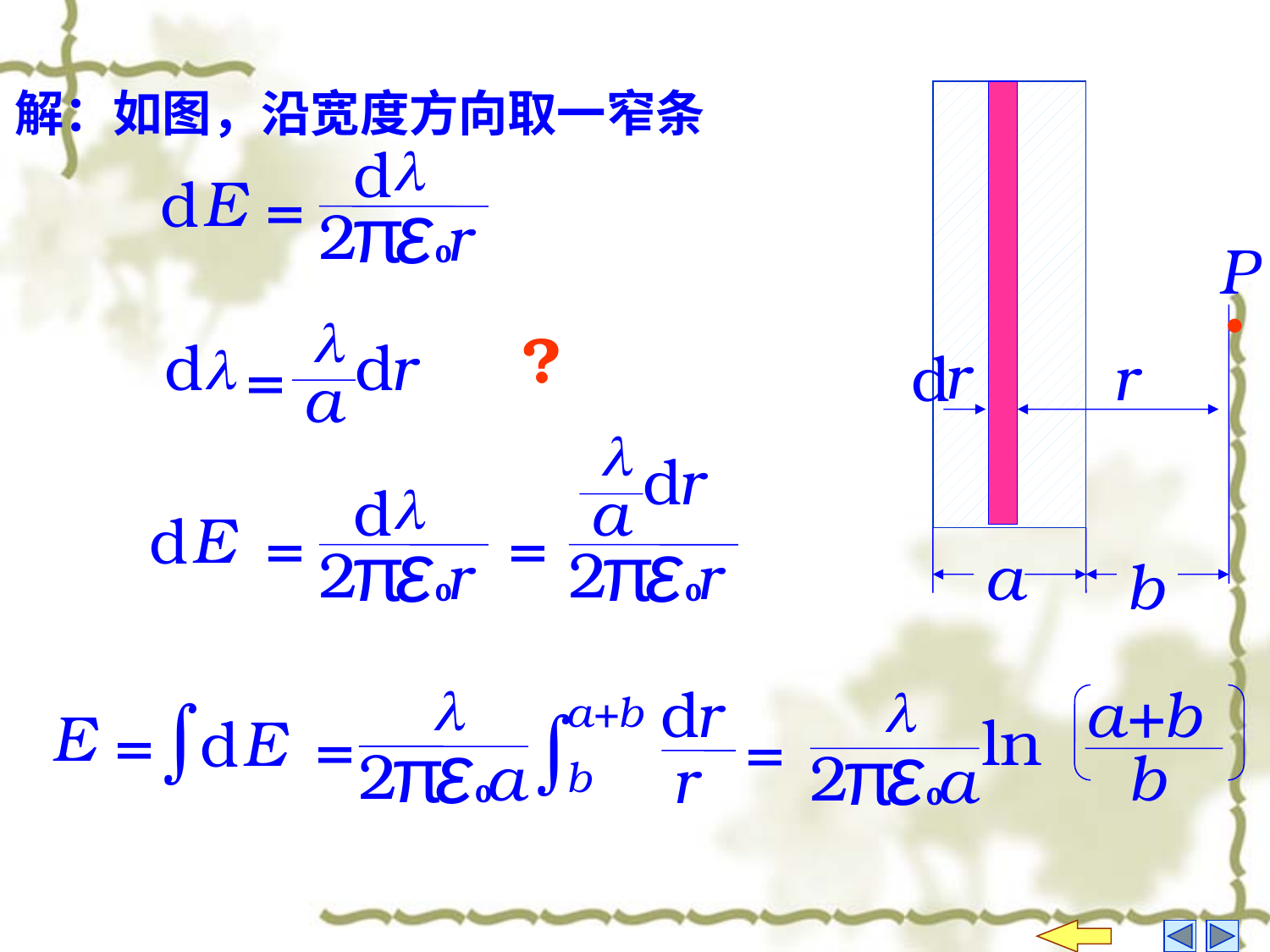

解：如图，沿宽度方向取一窄条

P
.

a
b

r
r
d

d
λ
d
=
E
ε
π
2
r

0
λ
d
d
r
λ
=
a

?
λ
d
r
a

=
ε
π
2
r

0
d
λ
d
=
E
ε
π
2
r

0
λ
d
r
a+b
∫
=
ε
π
2
a
r

b

0
a+b
λ

ln
=
ε
π
2
b
a

0
∫
=
d
E
E